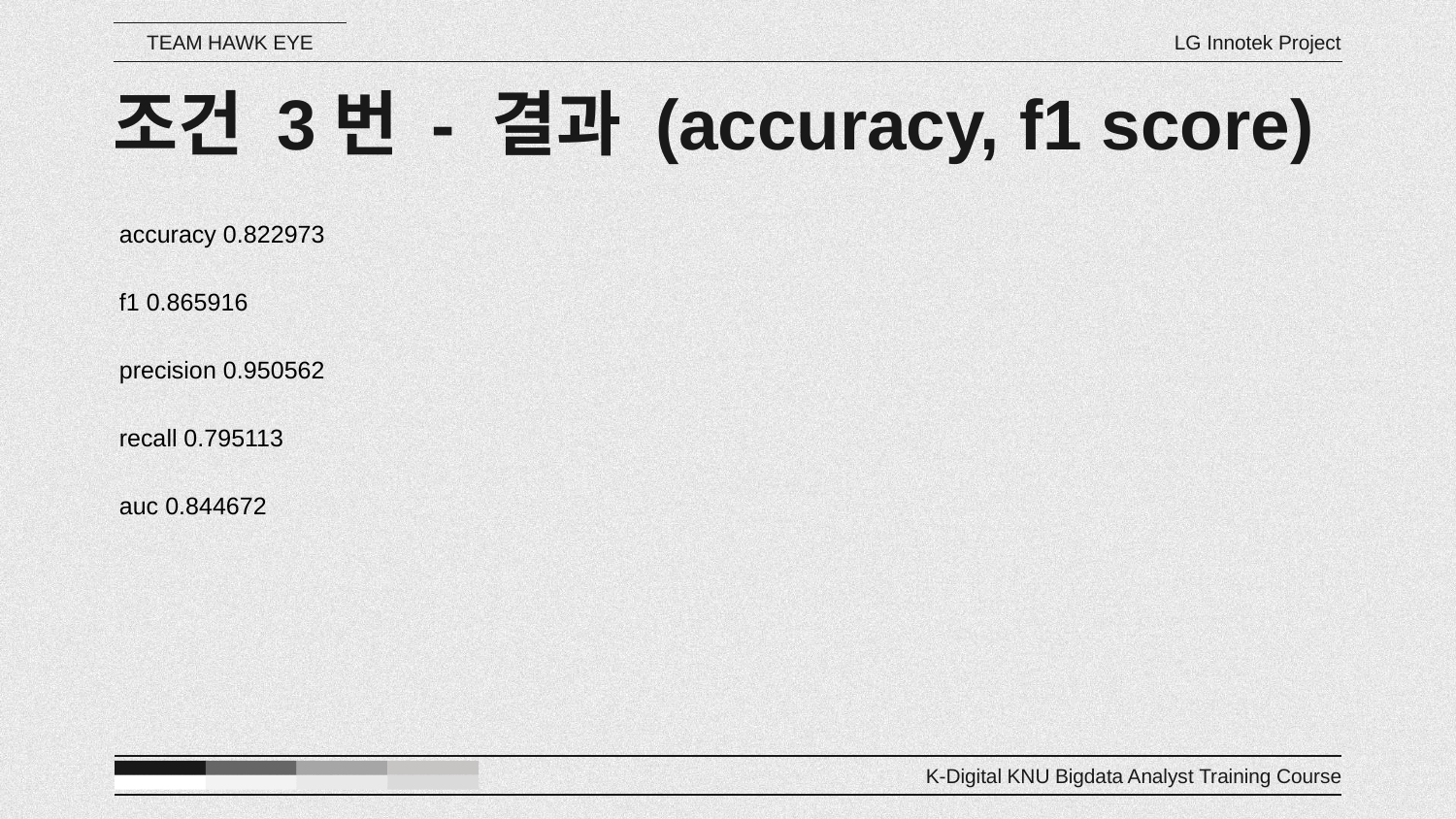

TEAM HAWK EYE
LG Innotek Project
조건 3번 - 결과 (accuracy, f1 score)
accuracy 0.822973
f1 0.865916
precision 0.950562
recall 0.795113
auc 0.844672
K-Digital KNU Bigdata Analyst Training Course